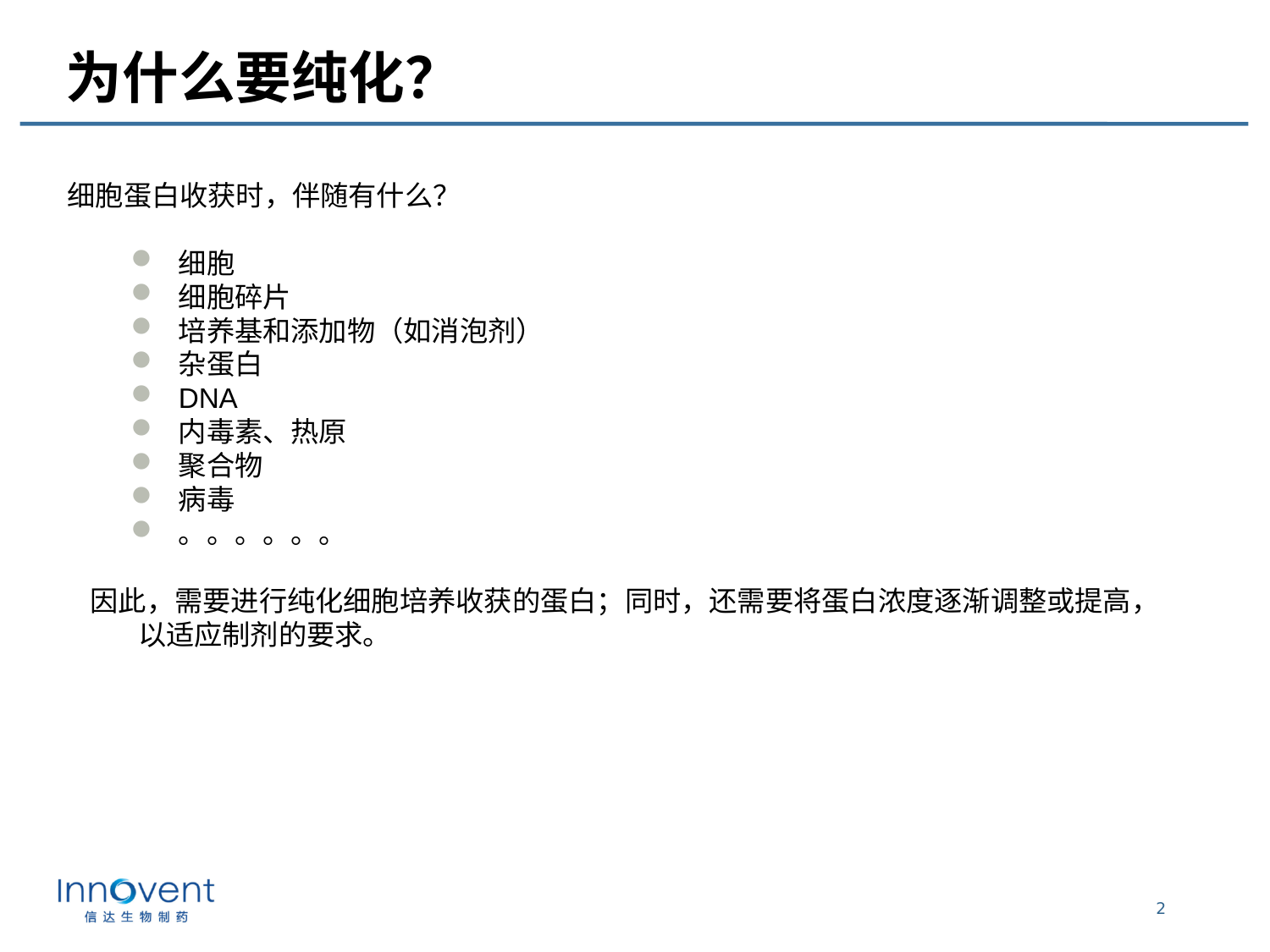

# 为什么要纯化？

细胞蛋白收获时，伴随有什么？

细胞
细胞碎片
培养基和添加物（如消泡剂）
杂蛋白
DNA
内毒素、热原
聚合物
病毒
。。。。。。

因此，需要进行纯化细胞培养收获的蛋白；同时，还需要将蛋白浓度逐渐调整或提高，以适应制剂的要求。